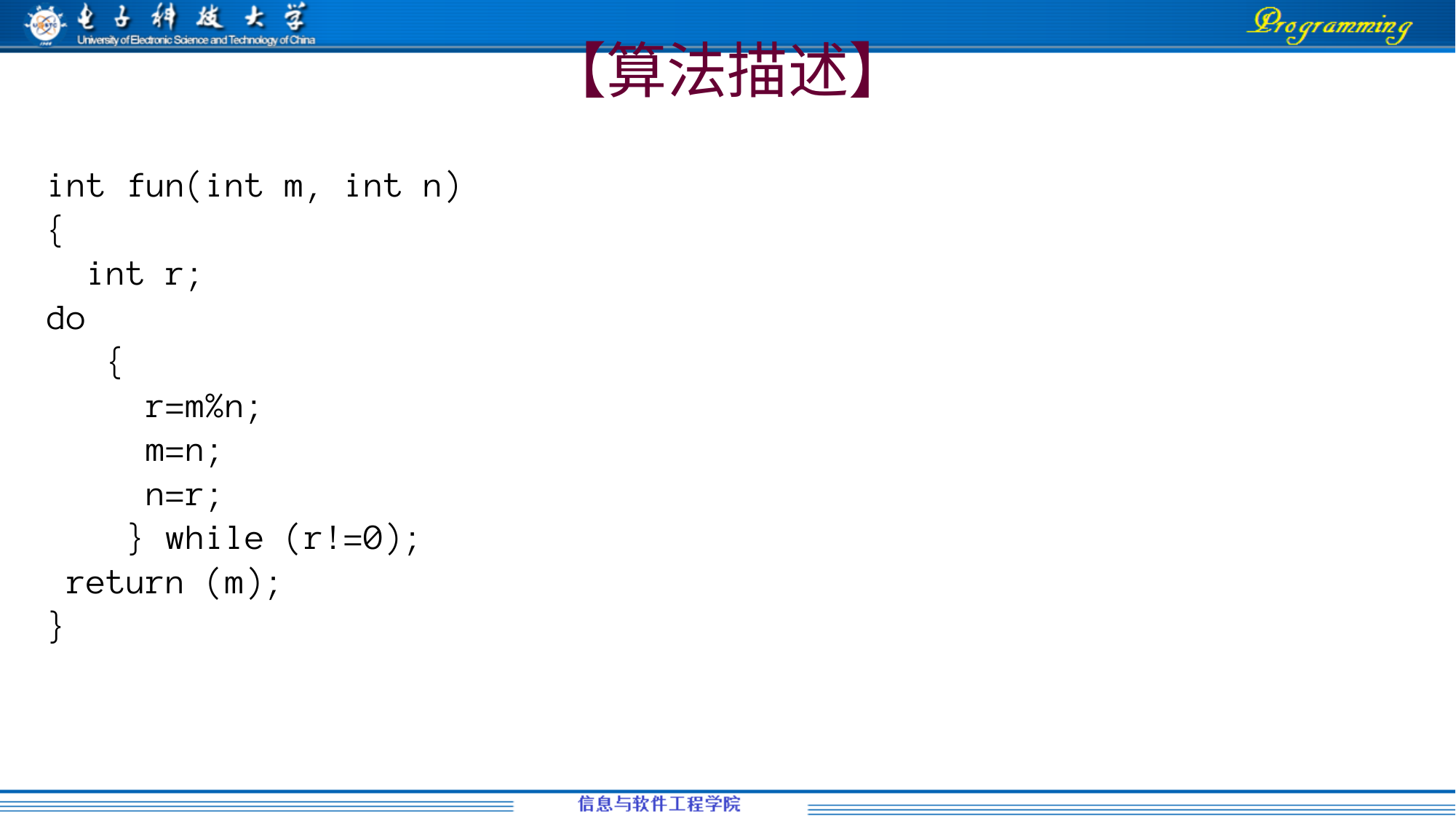

# 【算法描述】
int fun(int m, int n)
{
  int r;
do
   {
     r=m%n;
     m=n;
     n=r;
    } while (r!=0);
 return (m);
}